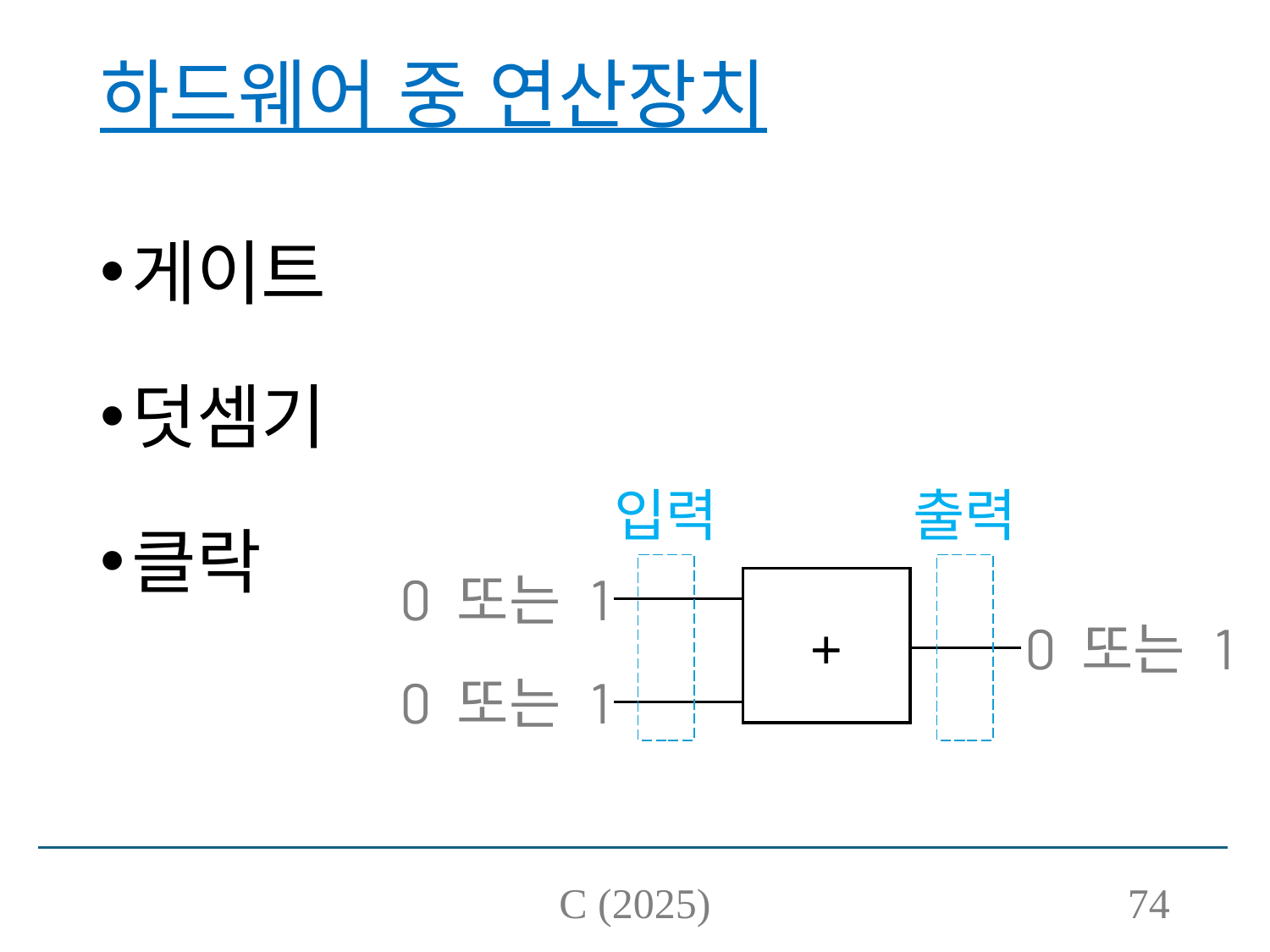

# 하드웨어 중 연산장치
게이트
덧셈기
클락
입력
출력

0 또는 1
+
0 또는 1
0 또는 1
C (2025)
74